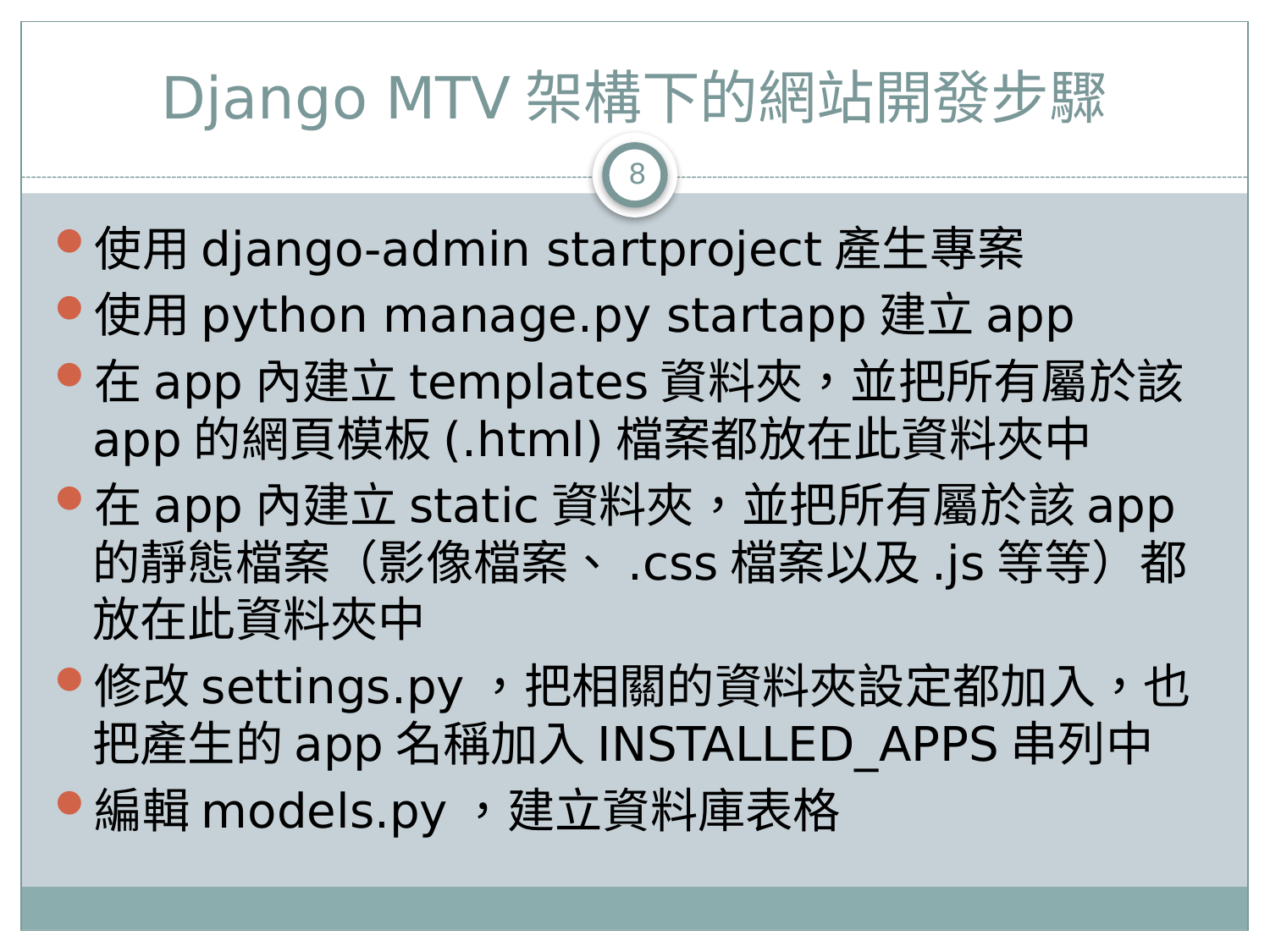

# Django MTV架構下的網站開發步驟
8
使用django-admin startproject產生專案
使用python manage.py startapp建立app
在app內建立templates資料夾，並把所有屬於該app的網頁模板(.html)檔案都放在此資料夾中
在app內建立static資料夾，並把所有屬於該app的靜態檔案（影像檔案、.css檔案以及.js等等）都放在此資料夾中
修改settings.py，把相關的資料夾設定都加入，也把產生的app名稱加入INSTALLED_APPS串列中
編輯models.py，建立資料庫表格